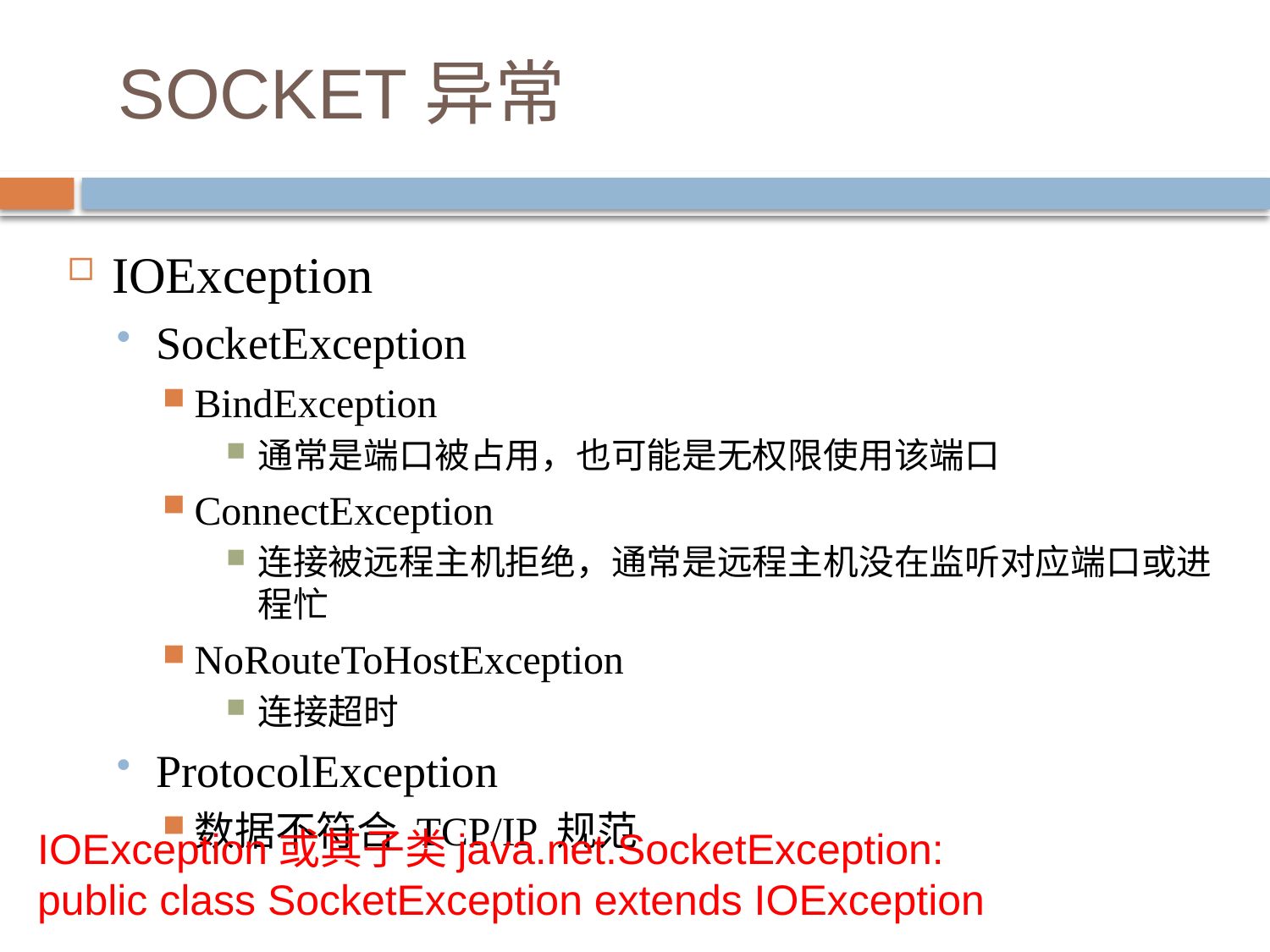

# SOCKET异常
IOException
SocketException
BindException
通常是端口被占用，也可能是无权限使用该端口
ConnectException
连接被远程主机拒绝，通常是远程主机没在监听对应端口或进程忙
NoRouteToHostException
连接超时
ProtocolException
数据不符合 TCP/IP 规范

IOException或其子类java.net.SocketException:
public class SocketException extends IOException